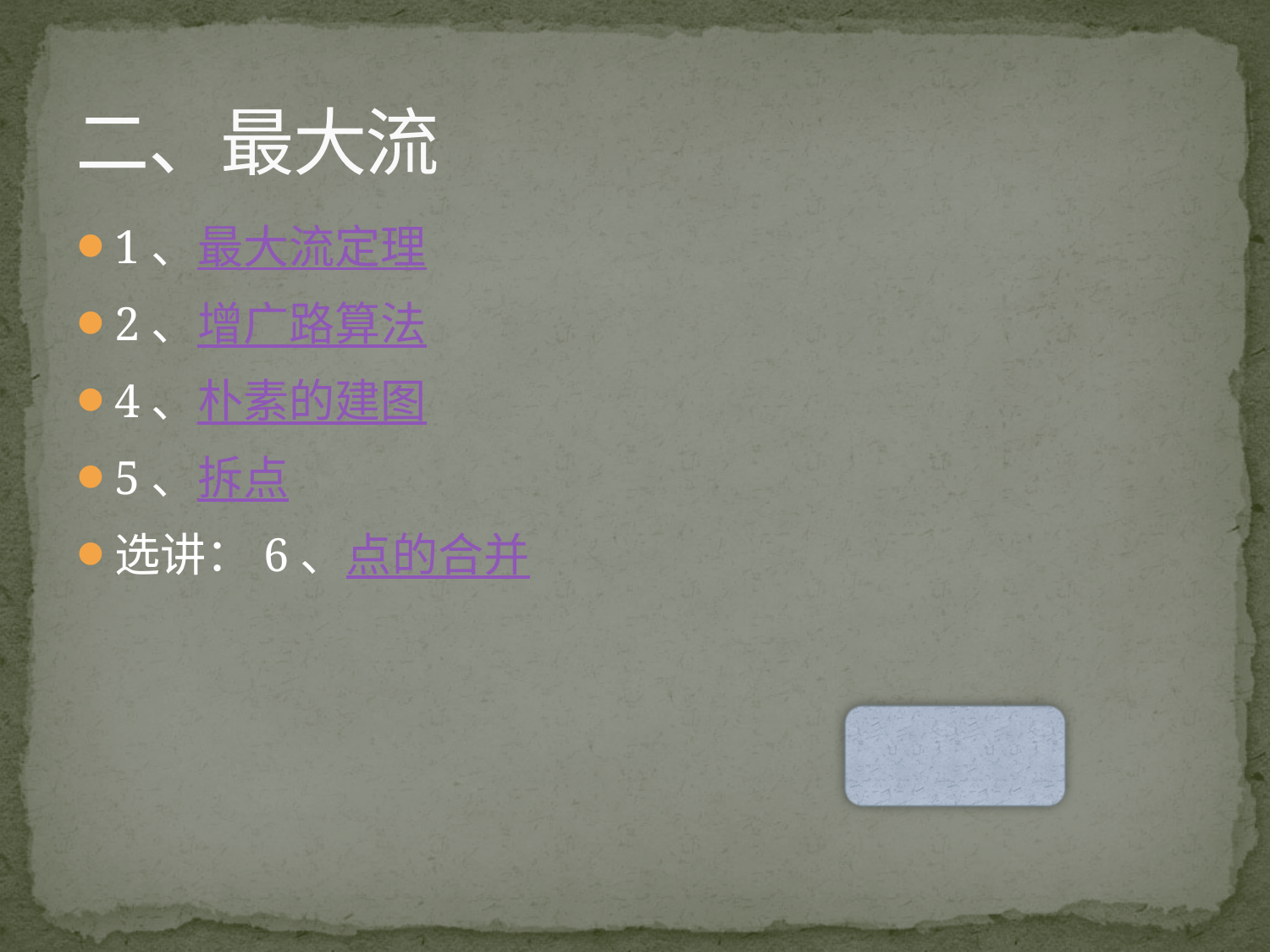

# 二、最大流
1、最大流定理
2、增广路算法
4、朴素的建图
5、拆点
选讲：6、点的合并